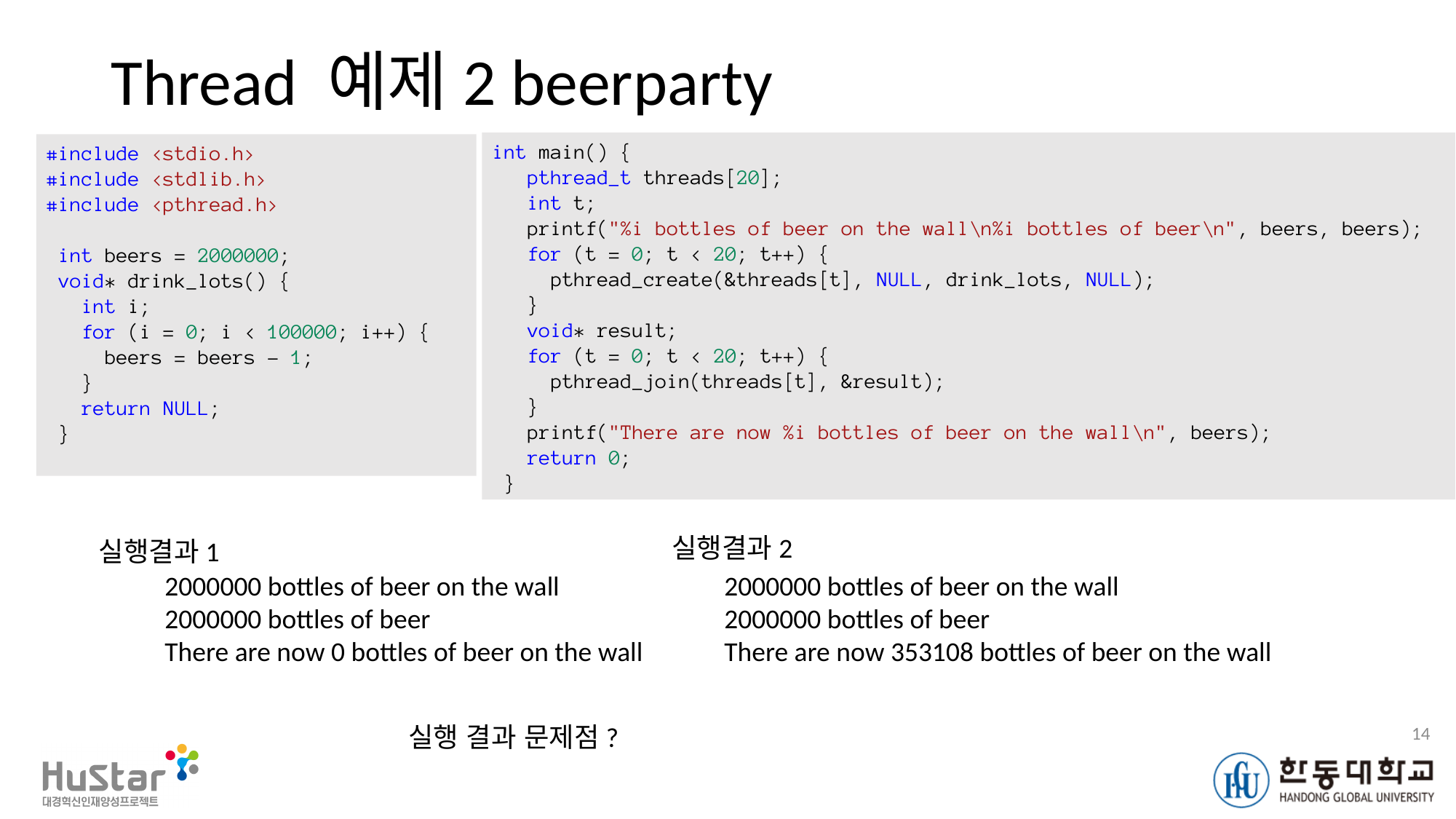

# Thread 예제2 beerparty
int main() {
   pthread_t threads[20];
   int t;
   printf("%i bottles of beer on the wall\n%i bottles of beer\n", beers, beers);
   for (t = 0; t < 20; t++) {
     pthread_create(&threads[t], NULL, drink_lots, NULL);
   }
   void* result;
   for (t = 0; t < 20; t++) {
     pthread_join(threads[t], &result);
   }
   printf("There are now %i bottles of beer on the wall\n", beers);
   return 0;
 }
#include <stdio.h>
#include <stdlib.h>
#include <pthread.h>
 int beers = 2000000;
 void* drink_lots() {
   int i;
   for (i = 0; i < 100000; i++) {
     beers = beers - 1;
   }
   return NULL;
 }

실행결과2
실행결과1
2000000 bottles of beer on the wall
2000000 bottles of beer
There are now 0 bottles of beer on the wall
2000000 bottles of beer on the wall
2000000 bottles of beer
There are now 353108 bottles of beer on the wall
14
실행 결과 문제점?